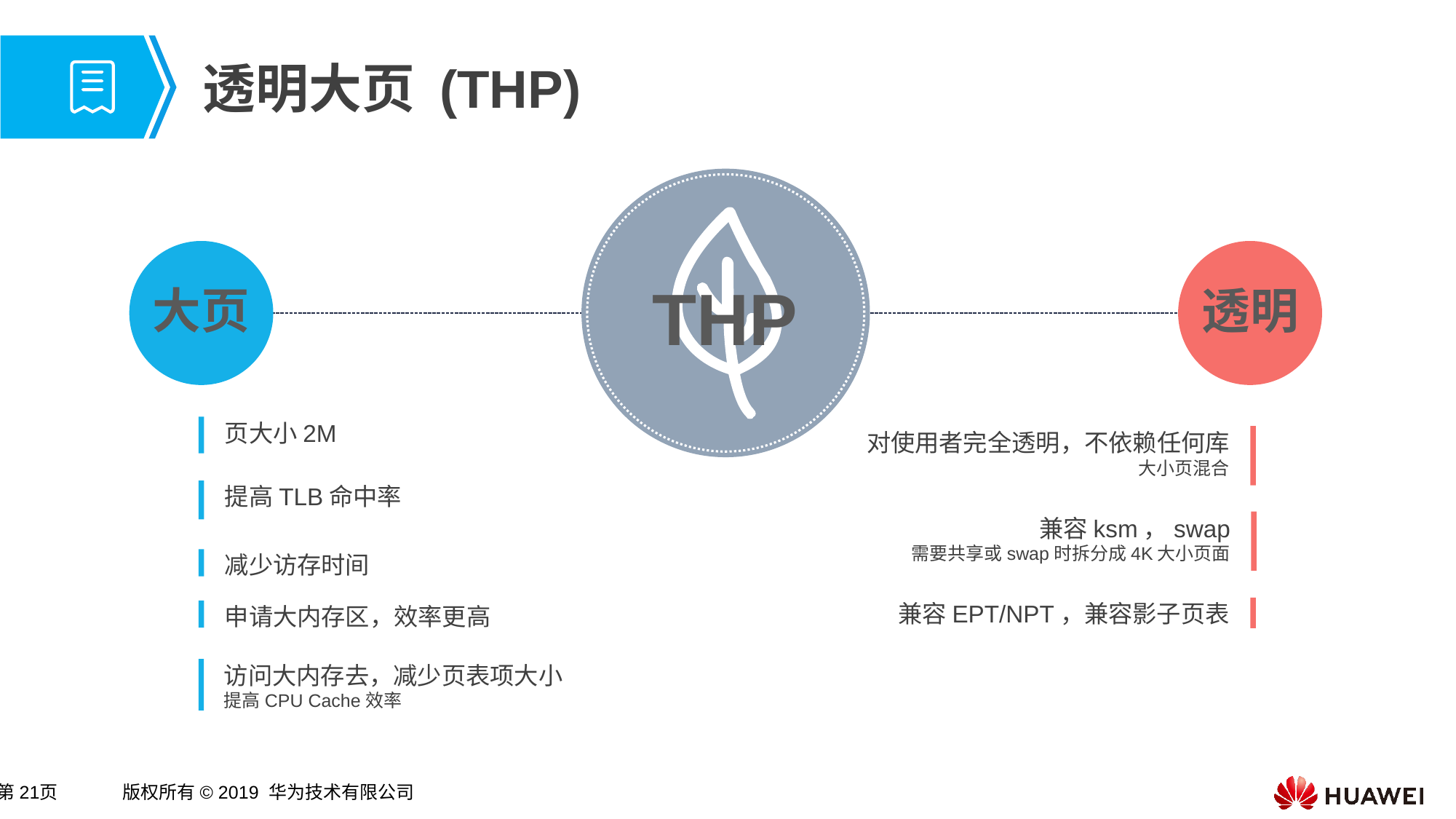

# 透明大页 (THP)

THP
大页
透明

页大小2M

对使用者完全透明，不依赖任何库
大小页混合

提高TLB命中率

兼容ksm，swap
需要共享或swap时拆分成4K大小页面

减少访存时间

兼容EPT/NPT，兼容影子页表

申请大内存区，效率更高

访问大内存去，减少页表项大小
提高CPU Cache效率